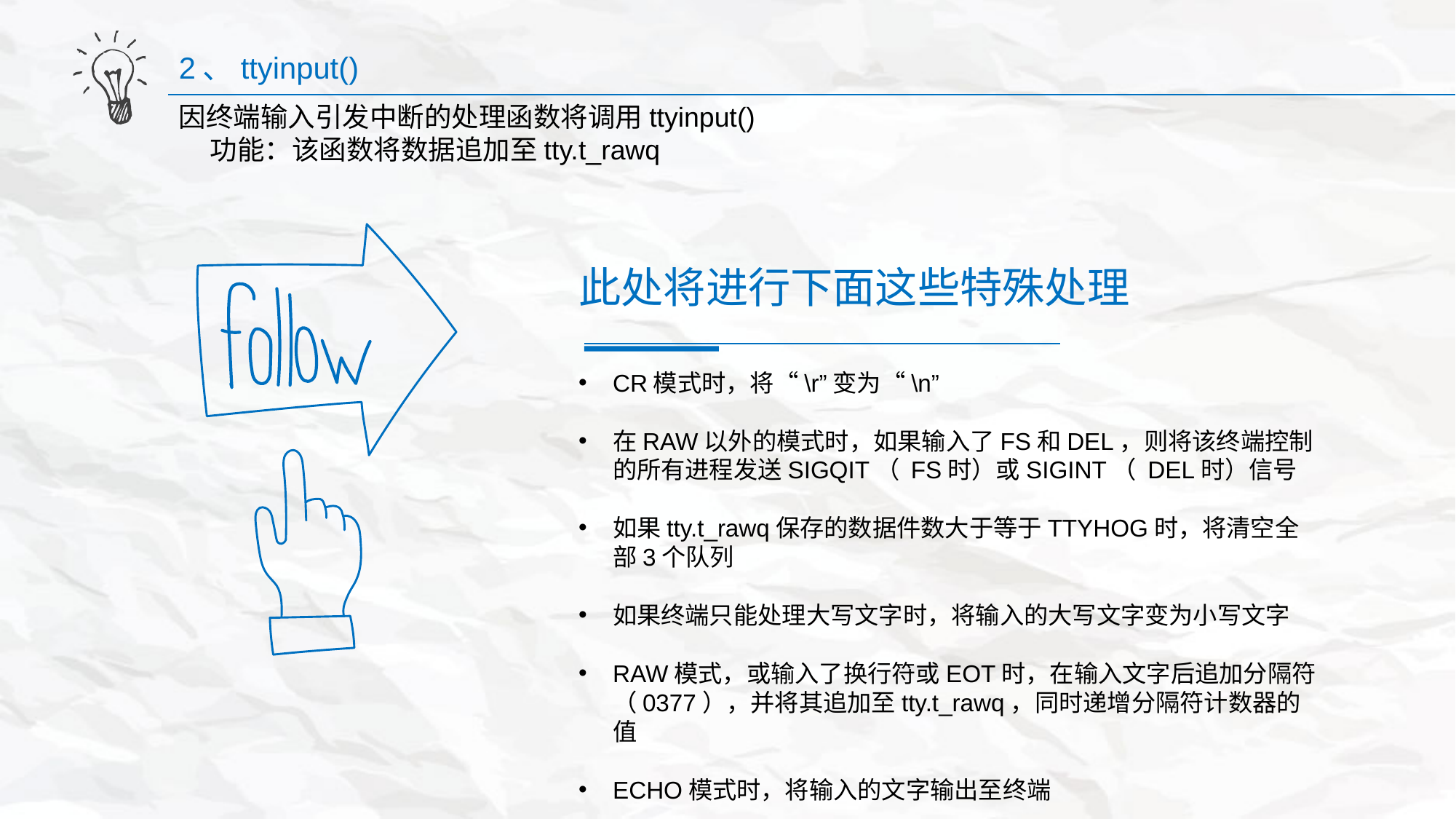

2、ttyinput()
因终端输入引发中断的处理函数将调用ttyinput()
    功能：该函数将数据追加至tty.t_rawq

此处将进行下面这些特殊处理
CR模式时，将“\r”变为“\n”

在RAW以外的模式时，如果输入了FS和DEL，则将该终端控制的所有进程发送SIGQIT（ FS时）或SIGINT（ DEL时）信号

如果tty.t_rawq保存的数据件数大于等于TTYHOG时，将清空全部3个队列

如果终端只能处理大写文字时，将输入的大写文字变为小写文字

RAW模式，或输入了换行符或EOT时，在输入文字后追加分隔符（0377），并将其追加至tty.t_rawq，同时递增分隔符计数器的值

ECHO模式时，将输入的文字输出至终端